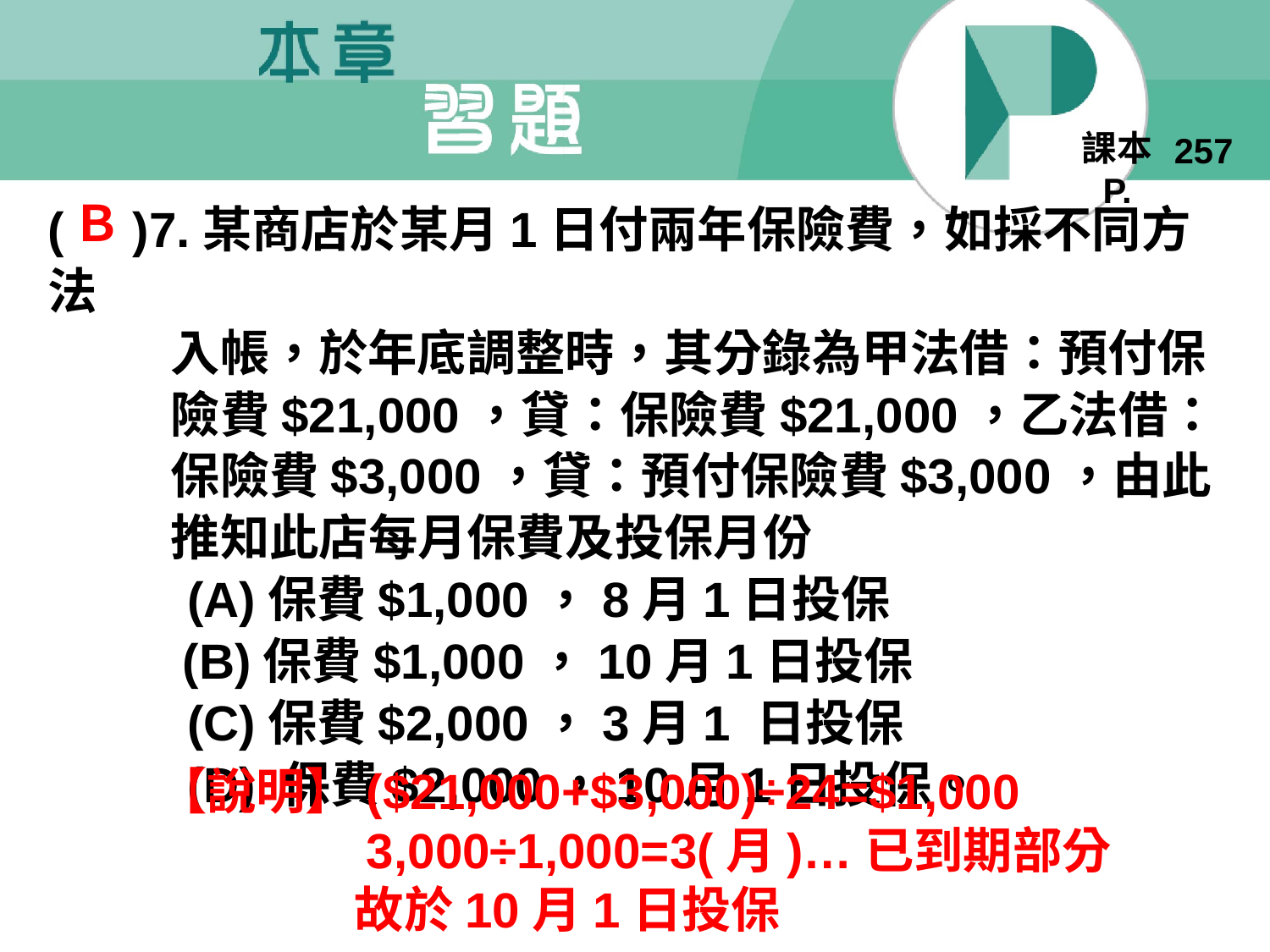

257
Ｂ
【說明】($21,000+$3,000)÷24=$1,000
　　　　3,000÷1,000=3(月)…已到期部分
　　　　故於10月1日投保
(     )7.某商店於某月1日付兩年保險費，如採不同方法
           入帳，於年底調整時，其分錄為甲法借：預付保
           險費$21,000，貸：保險費$21,000，乙法借：
           保險費$3,000，貸：預付保險費$3,000，由此
           推知此店每月保費及投保月份
       　(A)保費$1,000，8月1日投保
           (B)保費$1,000，10月1日投保
       　(C)保費$2,000，3月1 日投保
       　(D) 保費$2,000，10月1日投保。